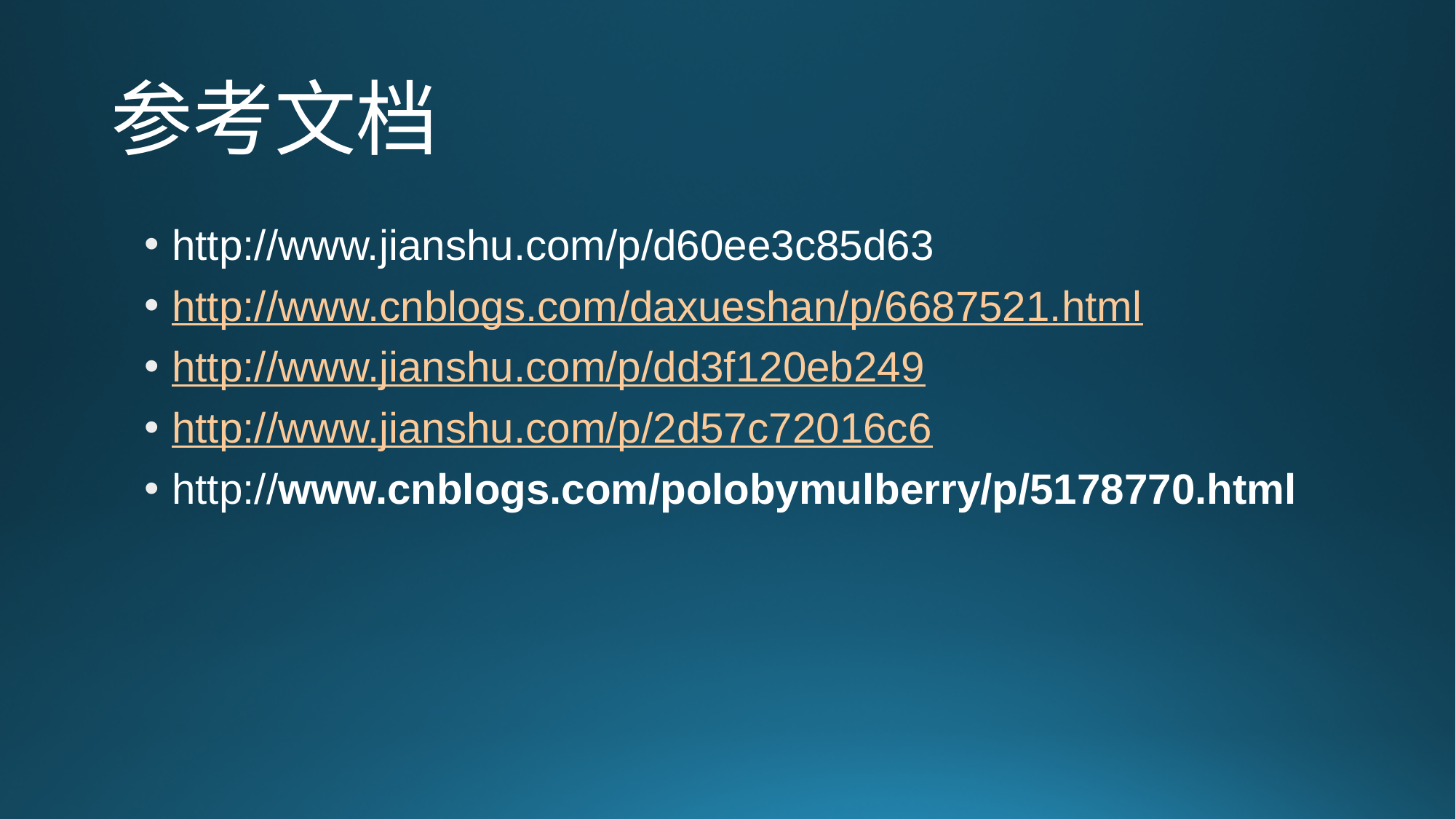

# 参考文档
http://www.jianshu.com/p/d60ee3c85d63
http://www.cnblogs.com/daxueshan/p/6687521.html
http://www.jianshu.com/p/dd3f120eb249
http://www.jianshu.com/p/2d57c72016c6
http://www.cnblogs.com/polobymulberry/p/5178770.html